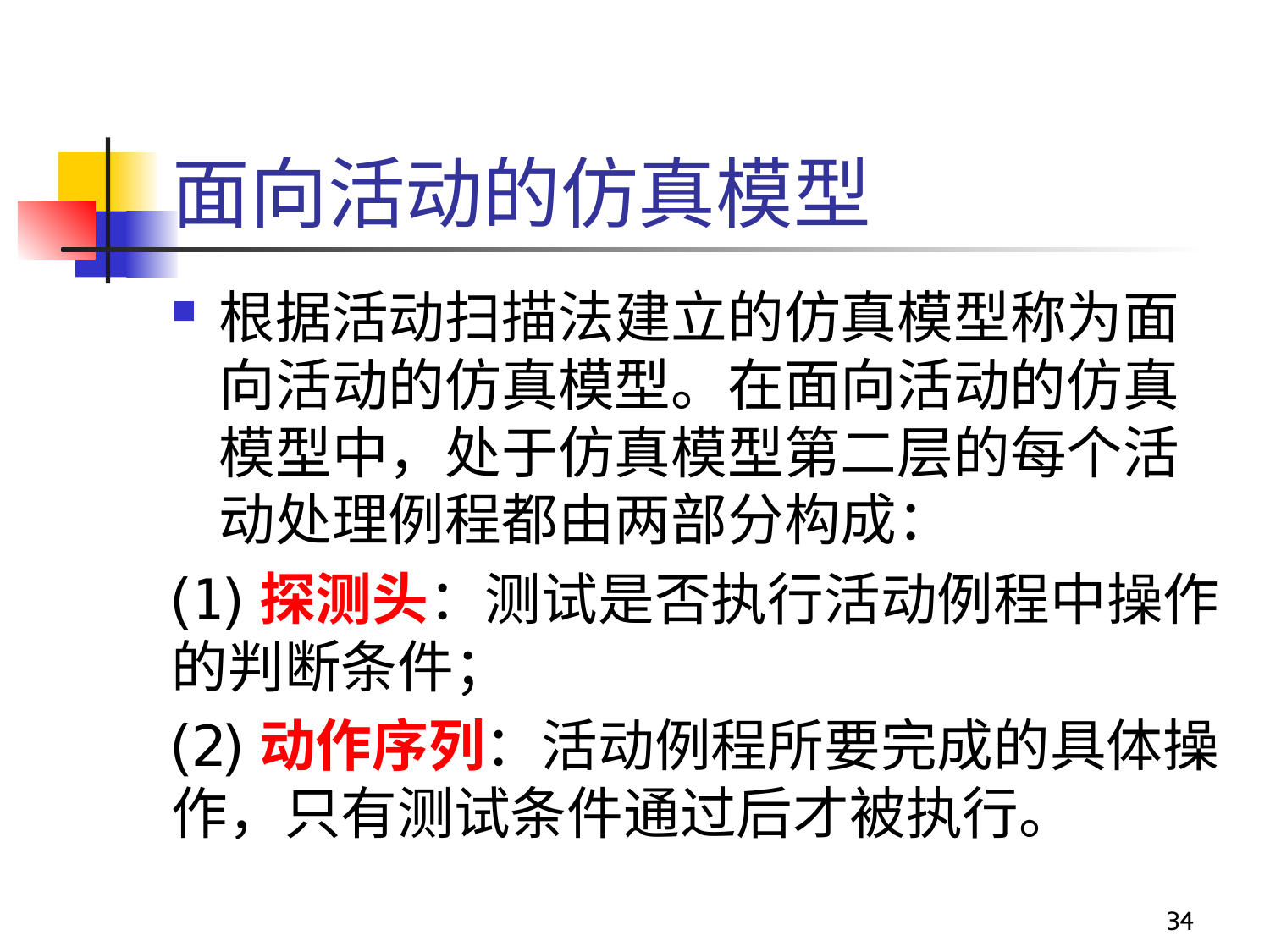

# 面向活动的仿真模型
根据活动扫描法建立的仿真模型称为面向活动的仿真模型。在面向活动的仿真模型中，处于仿真模型第二层的每个活动处理例程都由两部分构成：
(1)探测头：测试是否执行活动例程中操作的判断条件；
(2)动作序列：活动例程所要完成的具体操作，只有测试条件通过后才被执行。

34